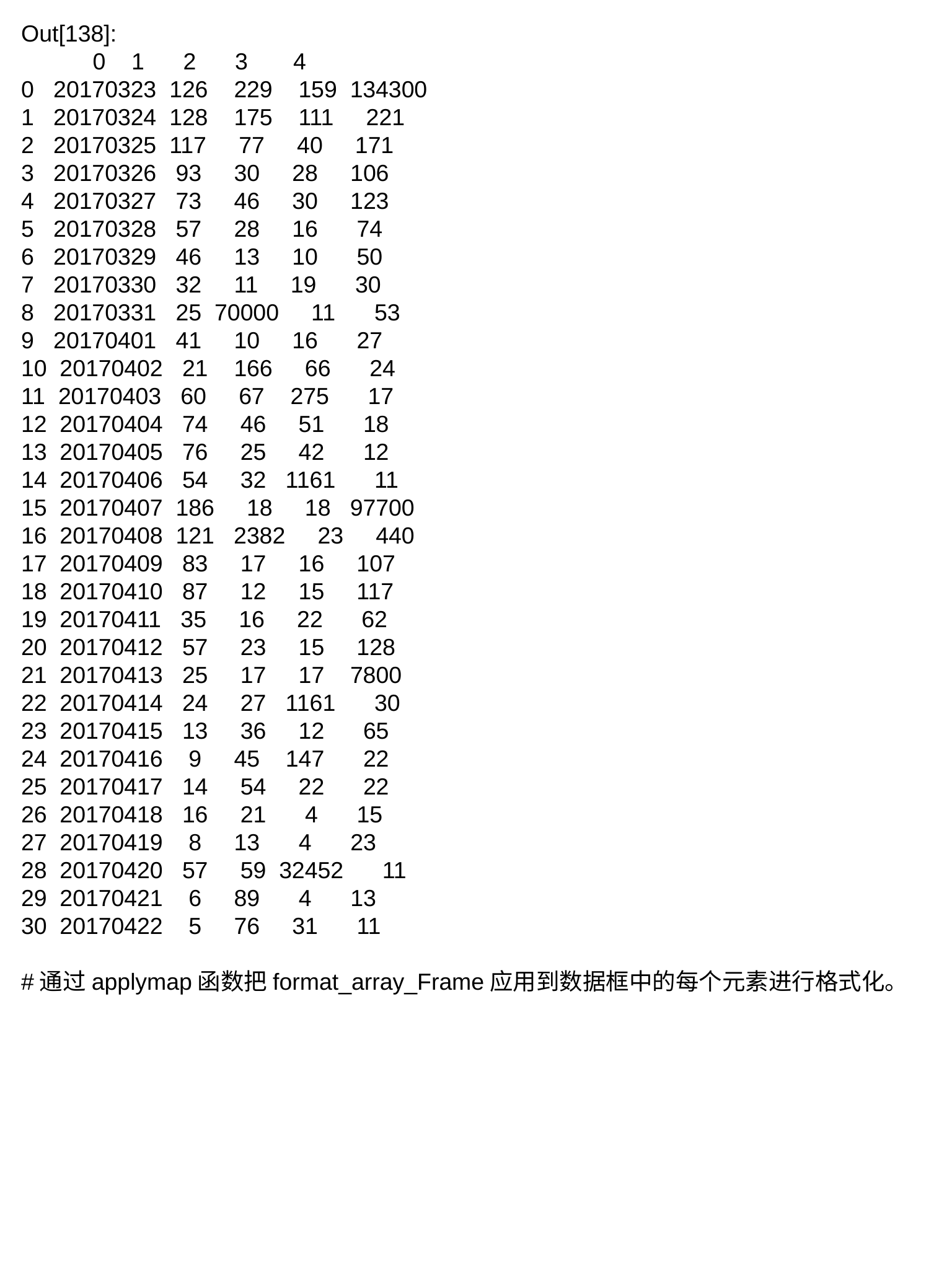

Out[138]:
           0    1      2      3       4
0   20170323  126    229    159  134300
1   20170324  128    175    111     221
2   20170325  117     77     40     171
3   20170326   93     30     28     106
4   20170327   73     46     30     123
5   20170328   57     28     16      74
6   20170329   46     13     10      50
7   20170330   32     11     19      30
8   20170331   25  70000     11      53
9   20170401   41     10     16      27
10  20170402   21    166     66      24
11  20170403   60     67    275      17
12  20170404   74     46     51      18
13  20170405   76     25     42      12
14  20170406   54     32   1161      11
15  20170407  186     18     18   97700
16  20170408  121   2382     23     440
17  20170409   83     17     16     107
18  20170410   87     12     15     117
19  20170411   35     16     22      62
20  20170412   57     23     15     128
21  20170413   25     17     17    7800
22  20170414   24     27   1161      30
23  20170415   13     36     12      65
24  20170416    9     45    147      22
25  20170417   14     54     22      22
26  20170418   16     21      4      15
27  20170419    8     13      4      23
28  20170420   57     59  32452      11
29  20170421    6     89      4      13
30  20170422    5     76     31      11

#通过applymap函数把format_array_Frame应用到数据框中的每个元素进行格式化。